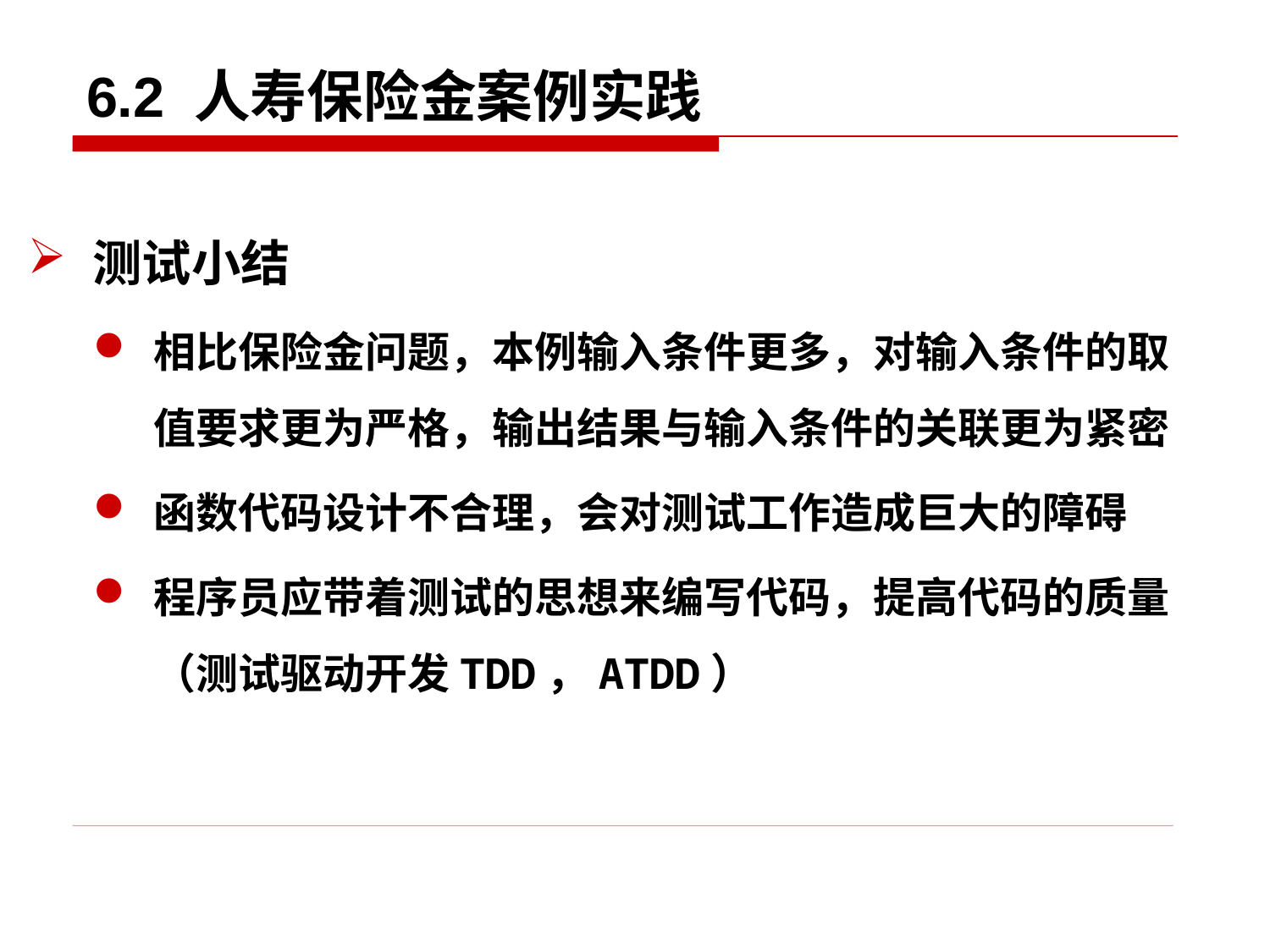

6.2 人寿保险金案例实践
测试小结
相比保险金问题，本例输入条件更多，对输入条件的取值要求更为严格，输出结果与输入条件的关联更为紧密
函数代码设计不合理，会对测试工作造成巨大的障碍
程序员应带着测试的思想来编写代码，提高代码的质量（测试驱动开发TDD，ATDD）